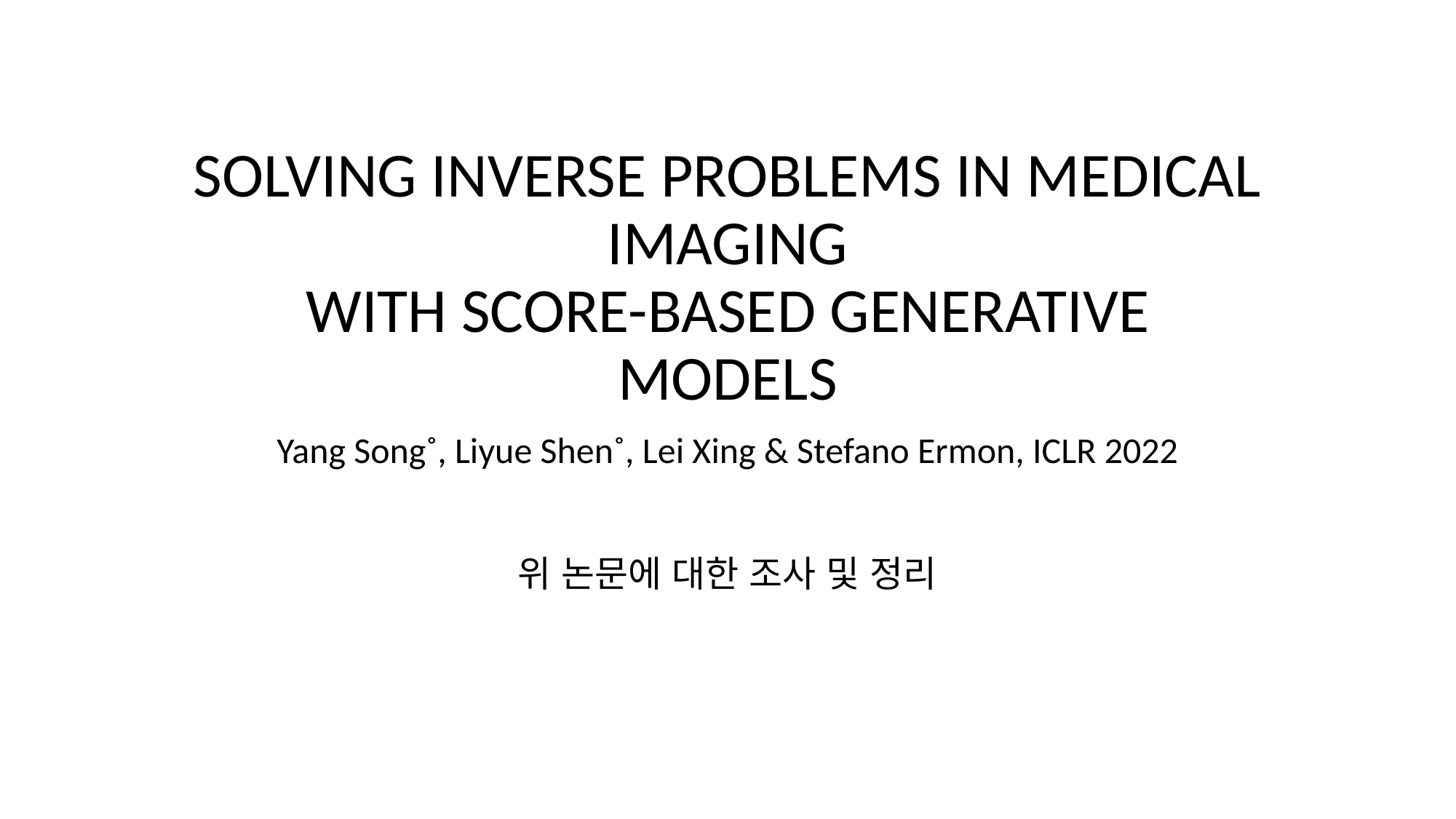

# SOLVING INVERSE PROBLEMS IN MEDICAL IMAGING WITH SCORE-BASED GENERATIVE MODELS
Yang Song˚, Liyue Shen˚, Lei Xing & Stefano Ermon, ICLR 2022
위 논문에 대한 조사 및 정리